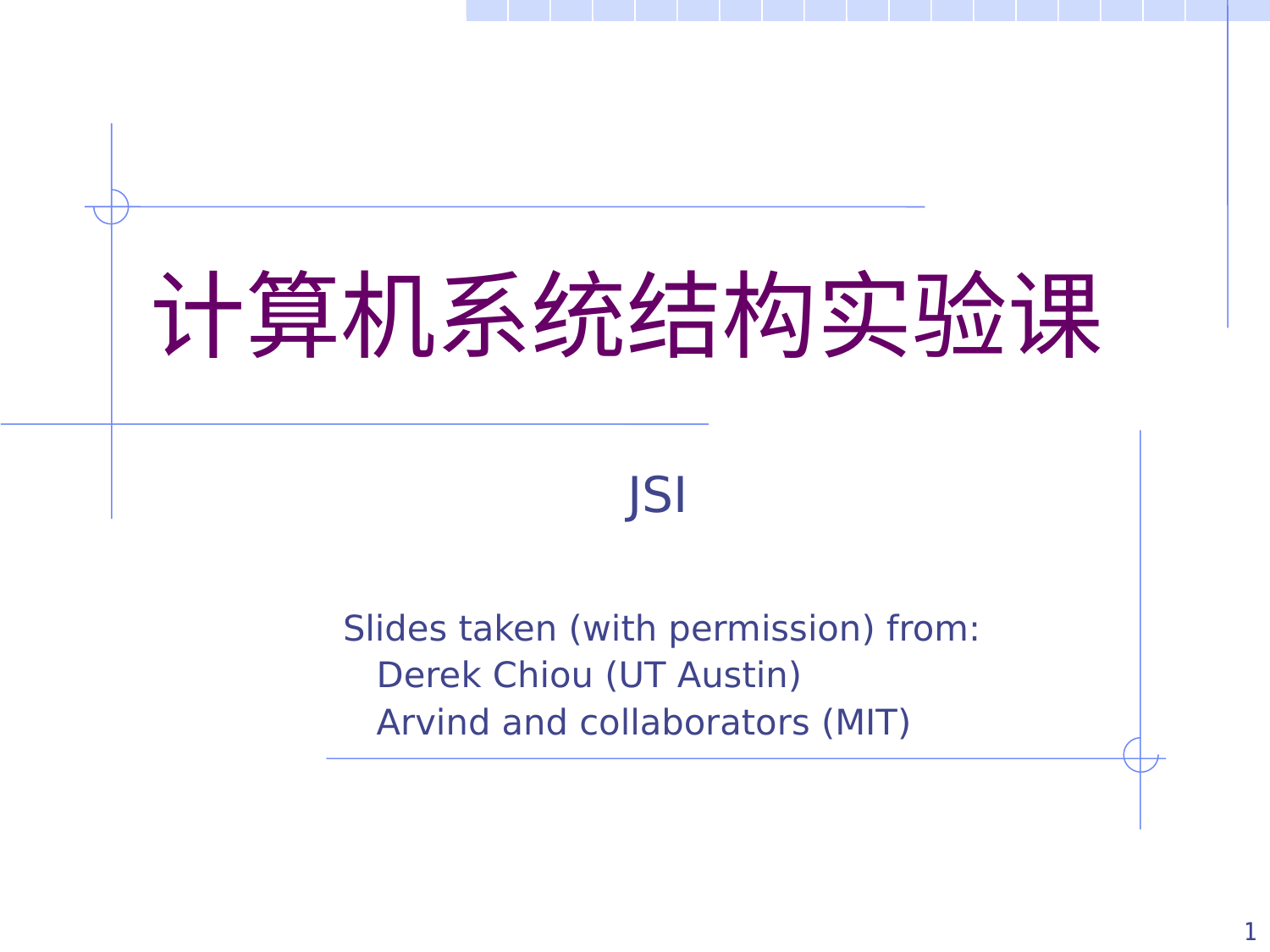

计算机系统结构实验课
JSI
Slides taken (with permission) from:
Derek Chiou (UT Austin)
Arvind and collaborators (MIT)
1